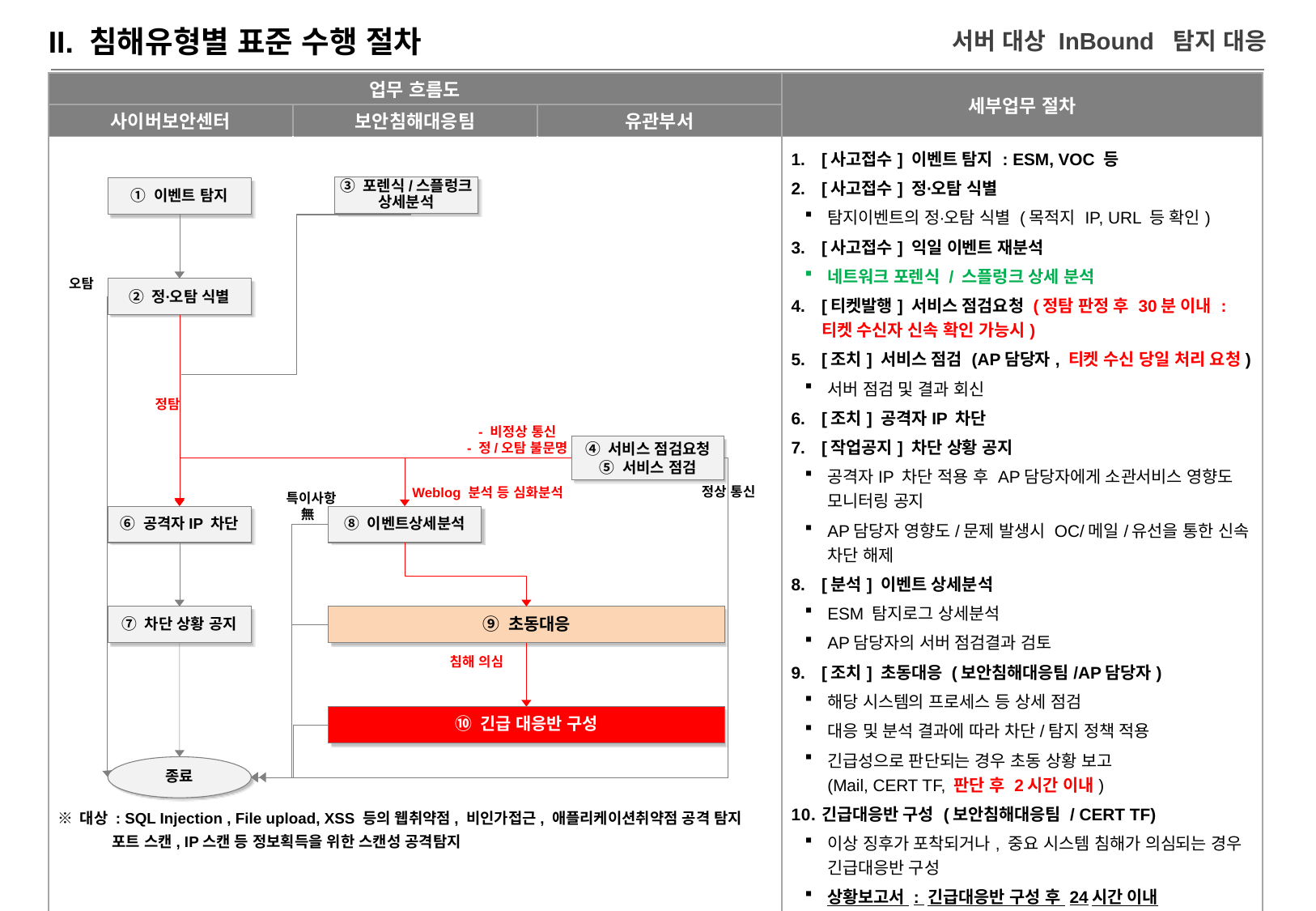

II. 침해유형별 표준 수행 절차
서버 대상 InBound  탐지 대응
| 업무 흐름도 |  |  | 세부업무 절차 |
| --- | --- | --- | --- |
| 사이버보안센터 | 보안침해대응팀 | 유관부서 |  |
|  |  |  | [사고접수] 이벤트 탐지 : ESM, VOC 등 [사고접수] 정∙오탐 식별 탐지이벤트의 정∙오탐 식별 (목적지 IP, URL 등 확인) [사고접수] 익일 이벤트 재분석 네트워크 포렌식 / 스플렁크 상세 분석 [티켓발행] 서비스 점검요청 (정탐 판정 후 30분 이내 : 티켓 수신자 신속 확인 가능시) [조치] 서비스 점검 (AP담당자, 티켓 수신 당일 처리 요청) 서버 점검 및 결과 회신 [조치] 공격자IP 차단 [작업공지] 차단 상황 공지 공격자IP 차단 적용 후 AP담당자에게 소관서비스 영향도 모니터링 공지 AP담당자 영향도/문제 발생시 OC/메일/유선을 통한 신속 차단 해제 [분석] 이벤트 상세분석 ESM 탐지로그 상세분석 AP담당자의 서버 점검결과 검토 [조치] 초동대응 (보안침해대응팀/AP담당자) 해당 시스템의 프로세스 등 상세 점검 대응 및 분석 결과에 따라 차단/탐지 정책 적용 긴급성으로 판단되는 경우 초동 상황 보고 (Mail, CERT TF, 판단 후 2시간 이내) 긴급대응반 구성 (보안침해대응팀 / CERT TF) 이상 징후가 포착되거나, 중요 시스템 침해가 의심되는 경우 긴급대응반 구성 상황보고서 : 긴급대응반 구성 후 24시간 이내 종료보고서 : 종결처리 후 24시간 이내(개선사항 포함) |
③ 포렌식/스플렁크
상세분석
① 이벤트 탐지
오탐
② 정∙오탐 식별
정탐
- 비정상 통신
- 정/오탐 불문명
④ 서비스 점검요청
⑤ 서비스 점검
정상 통신
Weblog 분석 등 심화분석
 특이사항 無
⑥ 공격자IP 차단
⑧ 이벤트상세분석
⑦ 차단 상황 공지
⑨ 초동대응
침해 의심
⑩ 긴급 대응반 구성
종료
※ 대상 : SQL Injection , File upload, XSS 등의 웹취약점, 비인가접근, 애플리케이션취약점 공격 탐지
            포트 스캔, IP스캔 등 정보획득을 위한 스캔성 공격탐지
17